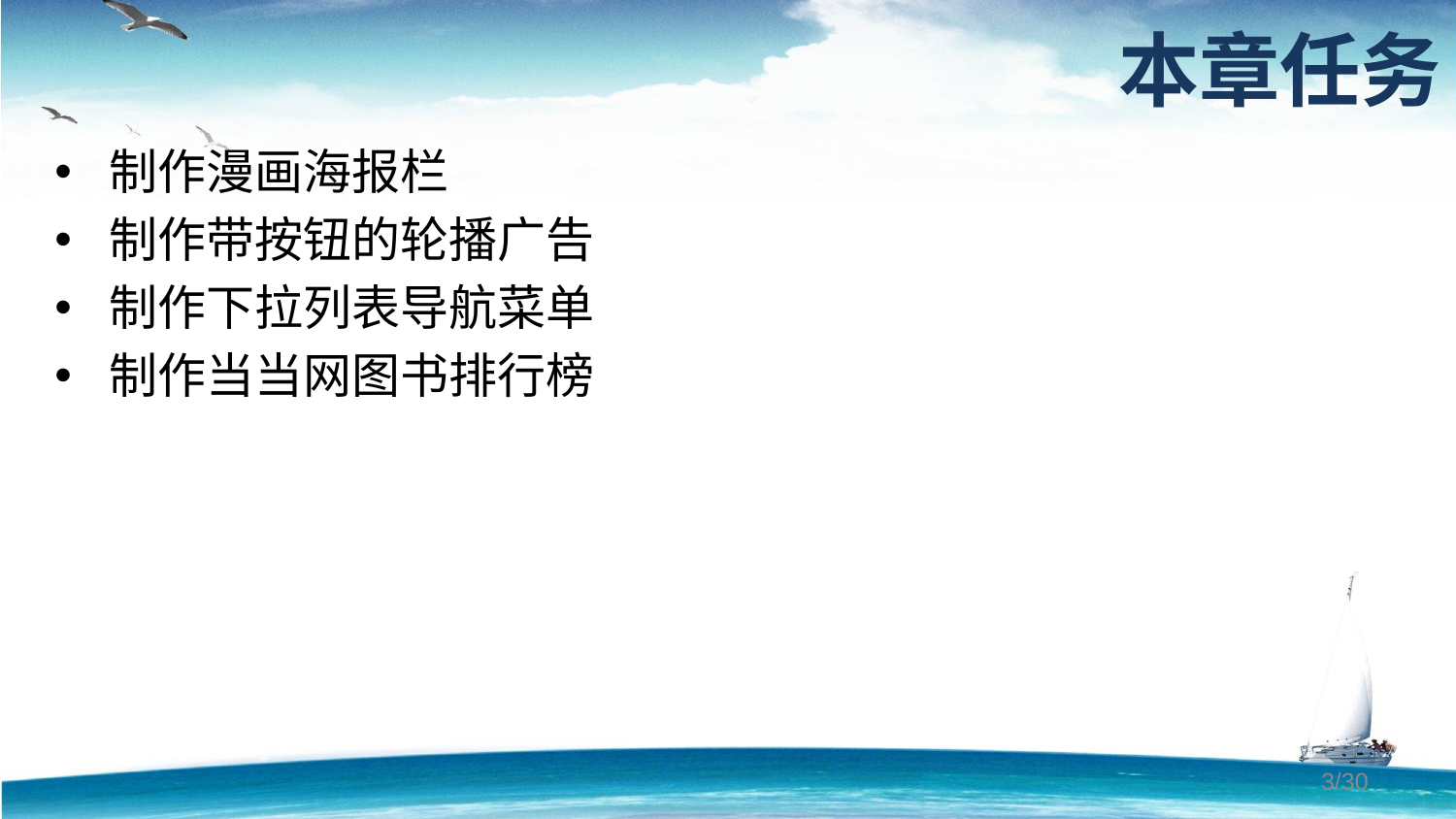

# 本章任务
制作漫画海报栏
制作带按钮的轮播广告
制作下拉列表导航菜单
制作当当网图书排行榜
3/30